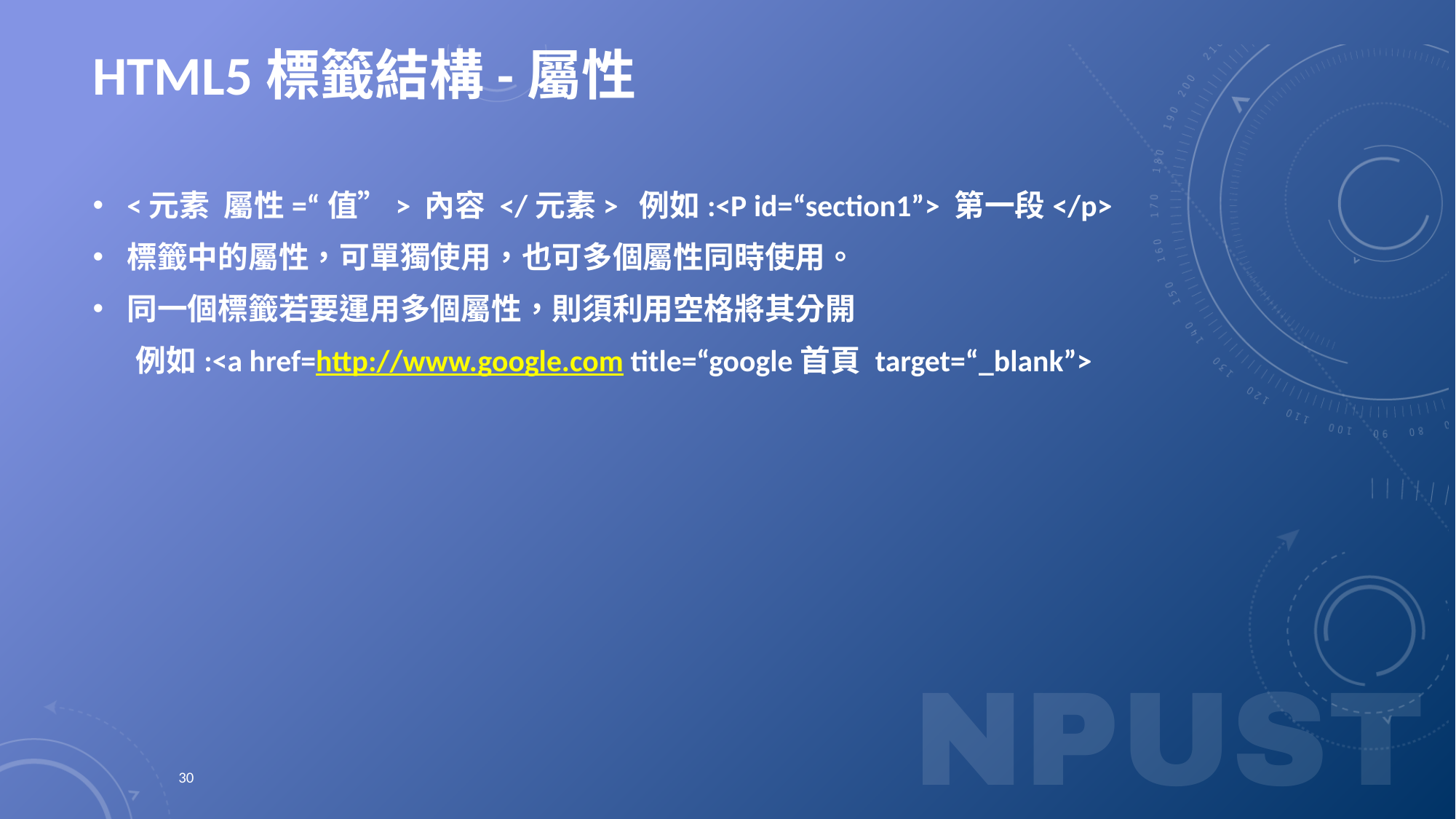

# HTML5標籤結構-屬性
<元素  屬性=“值”> 內容 </元素>  例如:<P id=“section1”> 第一段</p>
標籤中的屬性，可單獨使用，也可多個屬性同時使用。
同一個標籤若要運用多個屬性，則須利用空格將其分開
例如:<a href=http://www.google.com title=“google首頁 target=“_blank”>
30